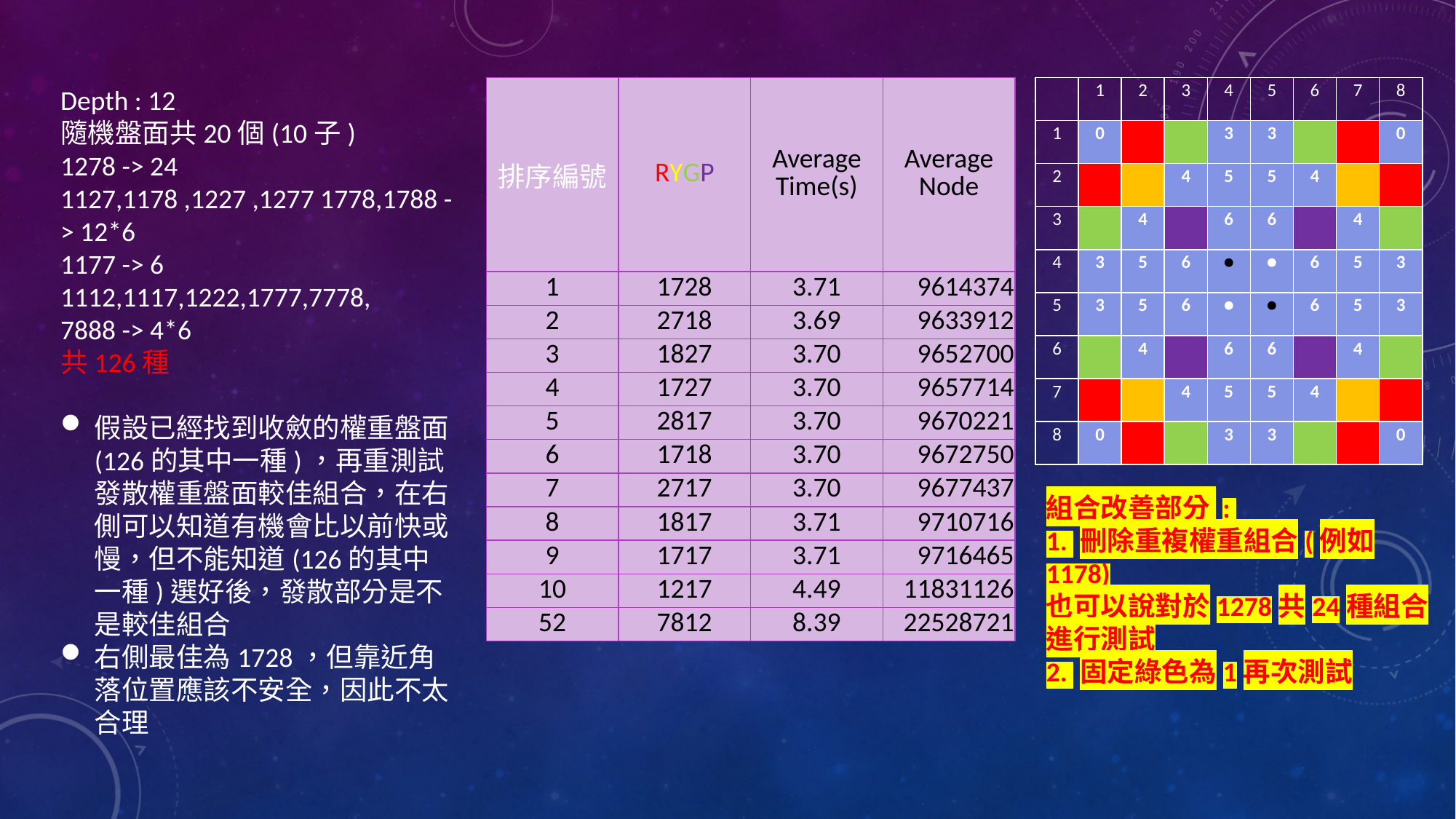

Depth : 12
隨機盤面共20個(10子)
1278 -> 24
1127,1178 ,1227 ,1277 1778,1788 -> 12*6
1177 -> 6
1112,1117,1222,1777,7778,
7888 -> 4*6
共126種

假設已經找到收斂的權重盤面(126的其中一種)，再重測試發散權重盤面較佳組合，在右側可以知道有機會比以前快或慢，但不能知道(126的其中一種)選好後，發散部分是不是較佳組合
右側最佳為1728，但靠近角落位置應該不安全，因此不太合理
| 排序編號 | RYGP | Average Time(s) | Average Node |
| --- | --- | --- | --- |
| 1 | 1728 | 3.71 | 9614374 |
| 2 | 2718 | 3.69 | 9633912 |
| 3 | 1827 | 3.70 | 9652700 |
| 4 | 1727 | 3.70 | 9657714 |
| 5 | 2817 | 3.70 | 9670221 |
| 6 | 1718 | 3.70 | 9672750 |
| 7 | 2717 | 3.70 | 9677437 |
| 8 | 1817 | 3.71 | 9710716 |
| 9 | 1717 | 3.71 | 9716465 |
| 10 | 1217 | 4.49 | 11831126 |
| 52 | 7812 | 8.39 | 22528721 |
|  | 1 | 2 | 3 | 4 | 5 | 6 | 7 | 8 |
| --- | --- | --- | --- | --- | --- | --- | --- | --- |
| 1 | 0 |  |  | 3 | 3 |  |  | 0 |
| 2 |  |  | 4 | 5 | 5 | 4 |  |  |
| 3 |  | 4 |  | 6 | 6 |  | 4 |  |
| 4 | 3 | 5 | 6 | ● | ● | 6 | 5 | 3 |
| 5 | 3 | 5 | 6 | ● | ● | 6 | 5 | 3 |
| 6 |  | 4 |  | 6 | 6 |  | 4 |  |
| 7 |  |  | 4 | 5 | 5 | 4 |  |  |
| 8 | 0 |  |  | 3 | 3 |  |  | 0 |
組合改善部分 :
1. 刪除重複權重組合(例如1178)
也可以說對於1278共24種組合進行測試
2. 固定綠色為1再次測試